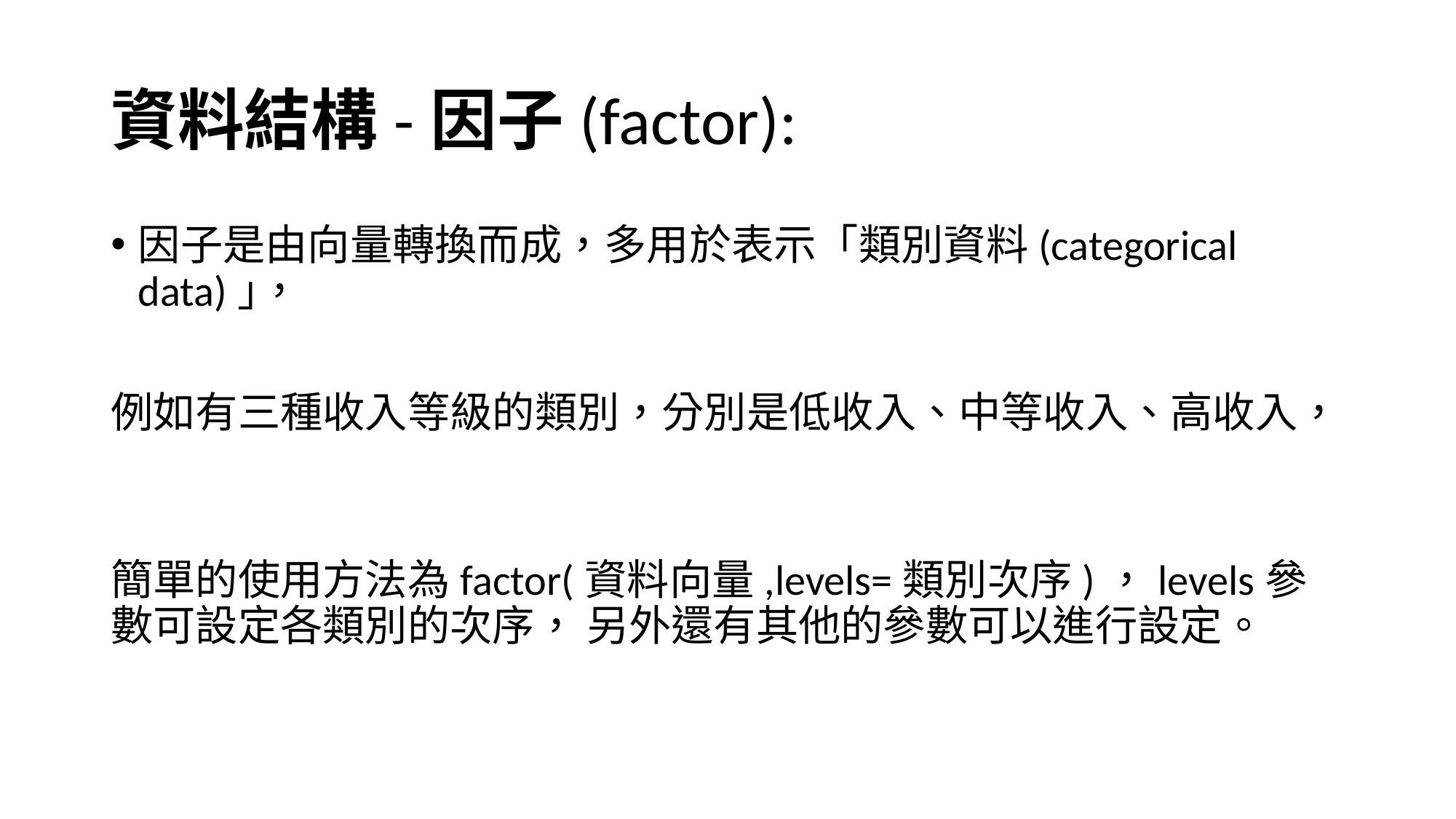

# 資料結構-因子(factor):
因子是由向量轉換而成，多用於表示「類別資料(categorical data)｣，

例如有三種收入等級的類別，分別是低收入、中等收入、高收入，

簡單的使用方法為factor(資料向量,levels=類別次序)，levels參數可設定各類別的次序， 另外還有其他的參數可以進行設定。